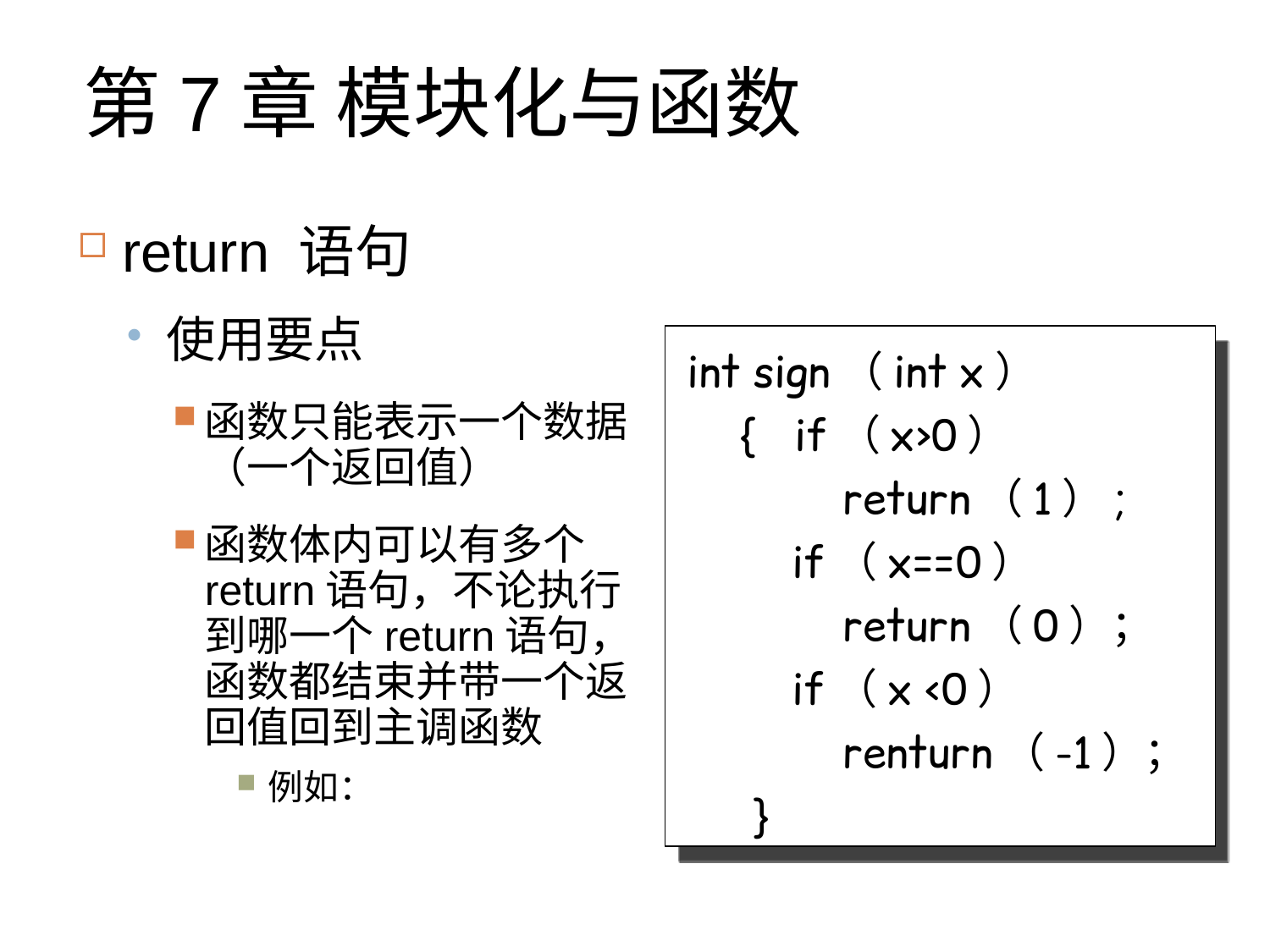

第7章 模块化与函数
return 语句
使用要点
函数只能表示一个数据（一个返回值）
函数体内可以有多个return语句，不论执行到哪一个return语句，函数都结束并带一个返回值回到主调函数
例如：

 int sign（int x）
     {   if（x>0）
             return（1）;
         if（x==0）
             return（0）；
         if（x <0）
             renturn（-1）；
      }